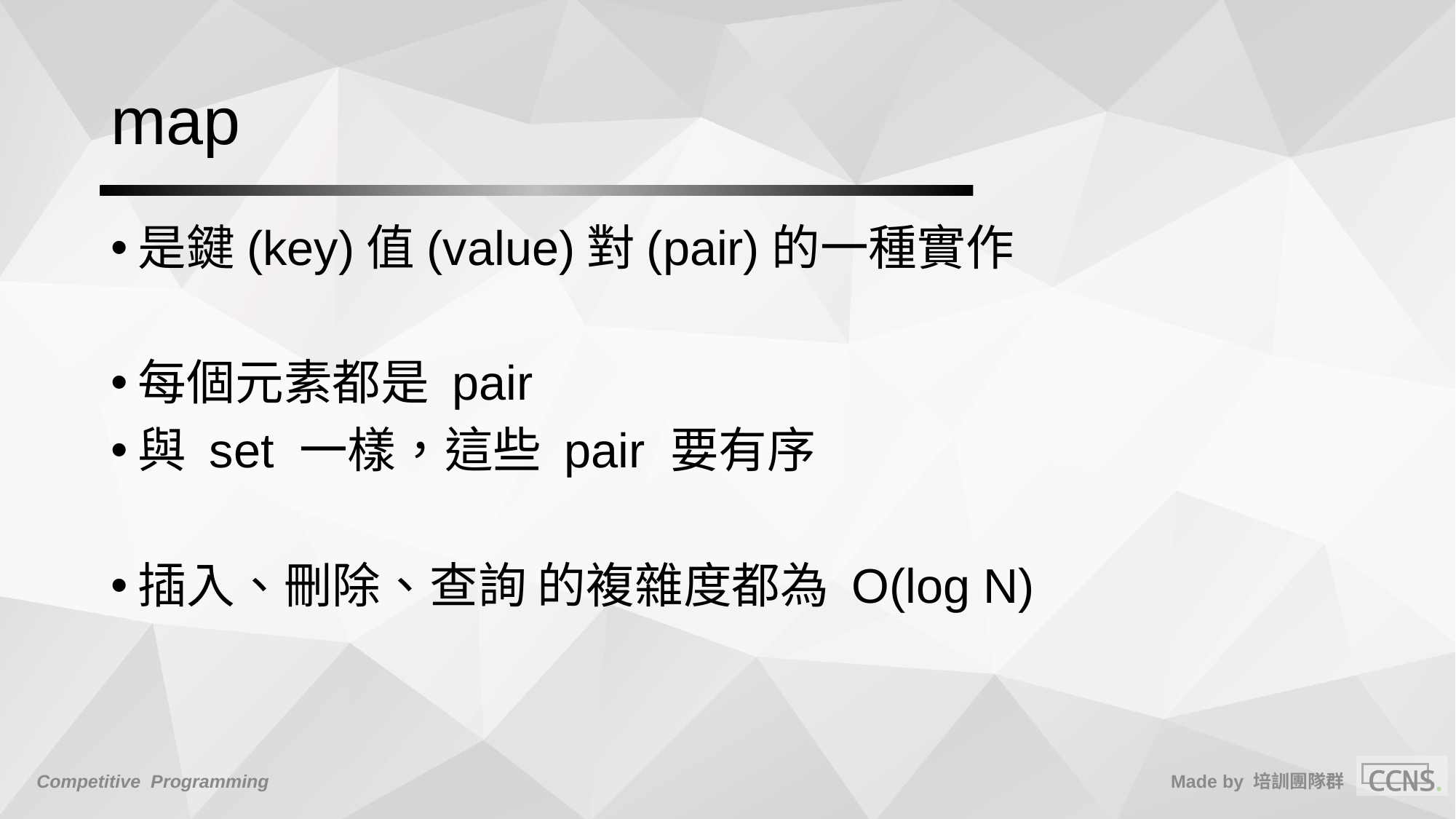

# map
是鍵(key)值(value)對(pair)的一種實作

每個元素都是 pair
與 set 一樣，這些 pair 要有序

插入、刪除、查詢 的複雜度都為 O(log N)